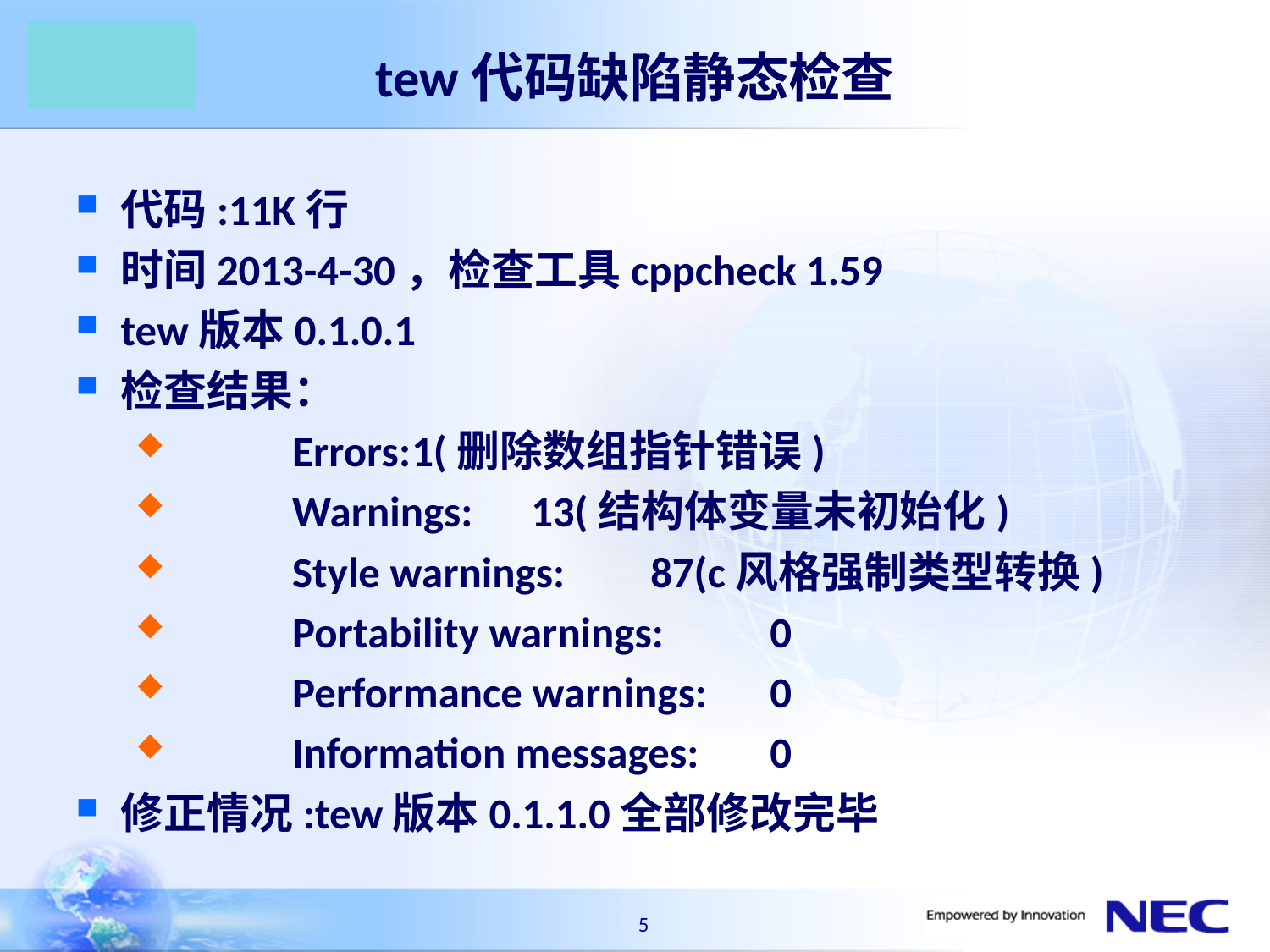

# tew代码缺陷静态检查
代码:11K行
时间2013-4-30，检查工具cppcheck 1.59
tew版本0.1.0.1
检查结果：
	Errors:	1(删除数组指针错误)
	Warnings:	13(结构体变量未初始化)
	Style warnings:	87(c风格强制类型转换)
	Portability warnings:	0
	Performance warnings:	0
	Information messages:	0
修正情况:tew版本0.1.1.0全部修改完毕